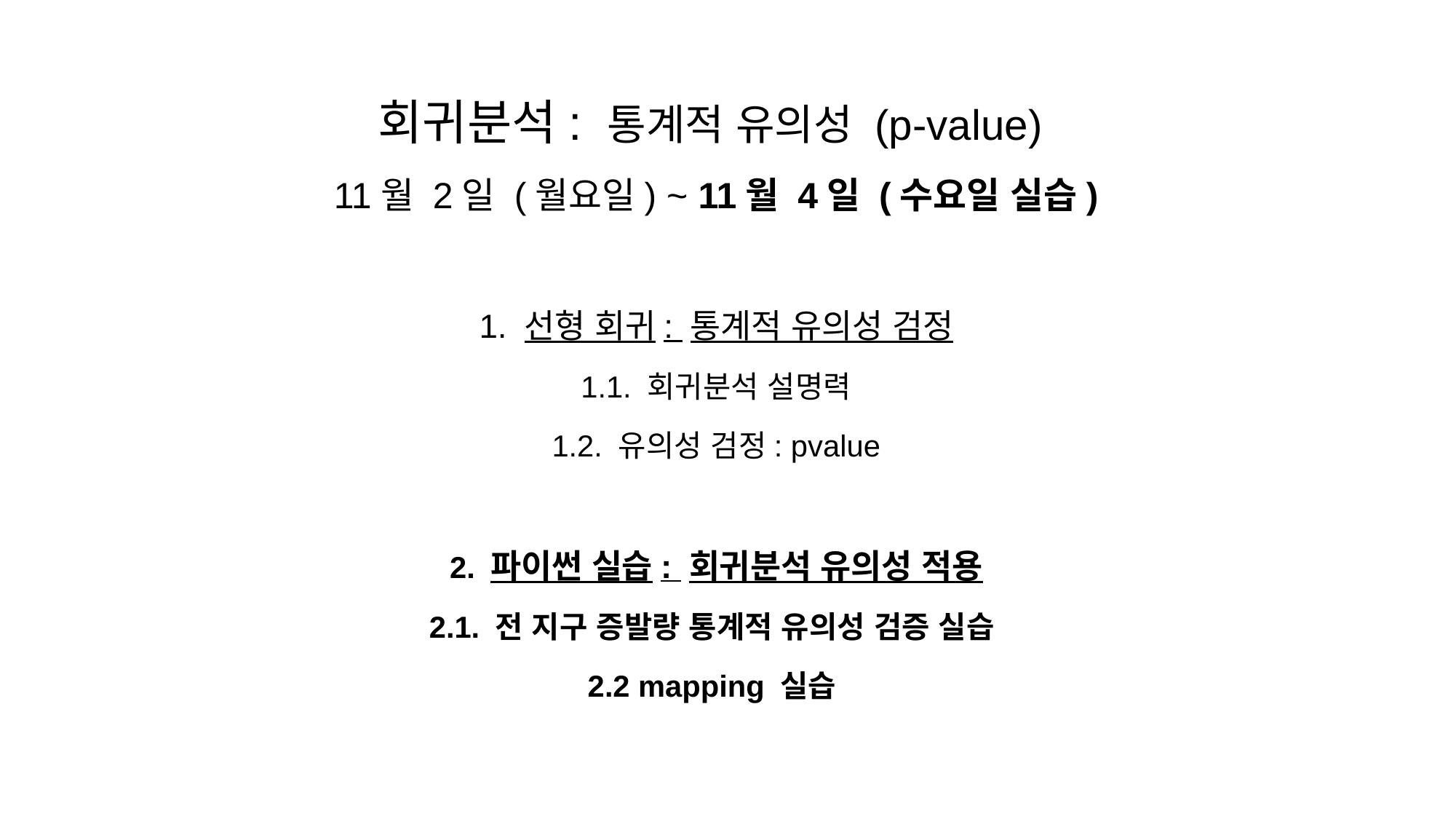

# 회귀분석: 통계적 유의성 (p-value) 11월 2일 (월요일) ~ 11월 4일 (수요일 실습)
1. 선형 회귀: 통계적 유의성 검정
1.1. 회귀분석 설명력
1.2. 유의성 검정: pvalue

2. 파이썬 실습: 회귀분석 유의성 적용
2.1. 전 지구 증발량 통계적 유의성 검증 실습
2.2 mapping 실습